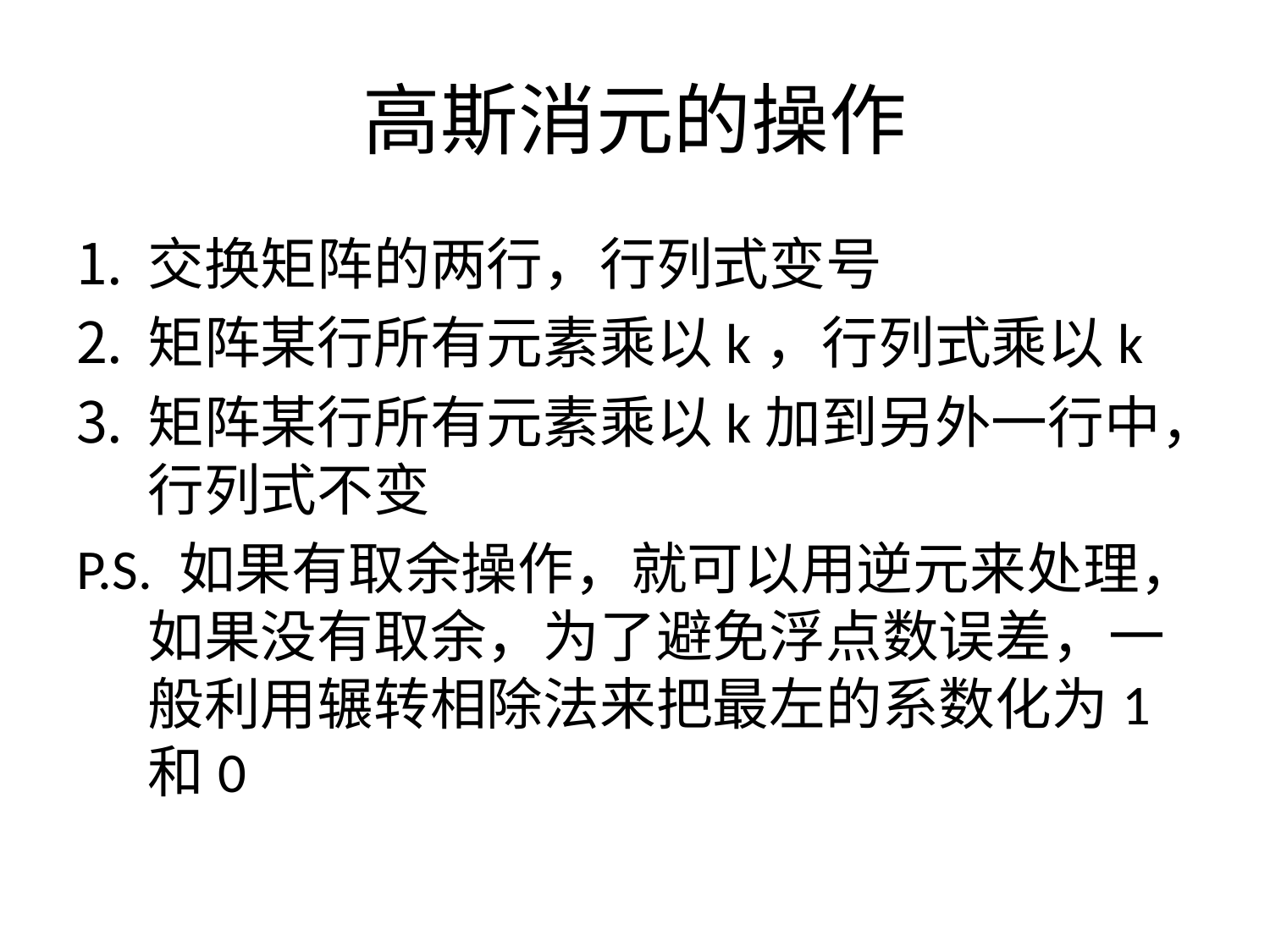

# 高斯消元的操作
交换矩阵的两行，行列式变号
矩阵某行所有元素乘以k，行列式乘以k
矩阵某行所有元素乘以k加到另外一行中，行列式不变
P.S. 如果有取余操作，就可以用逆元来处理，如果没有取余，为了避免浮点数误差，一般利用辗转相除法来把最左的系数化为1和0